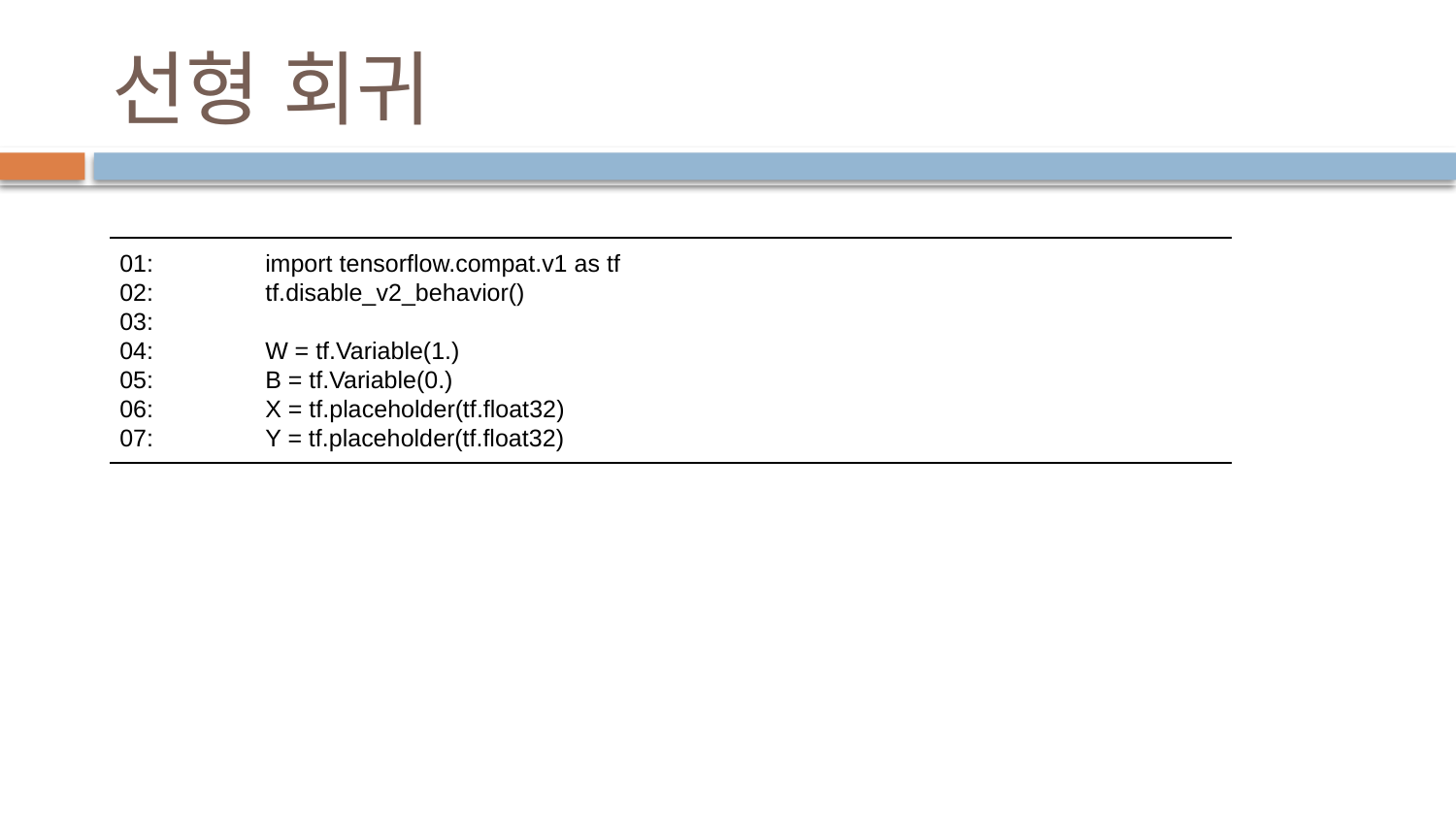

# 선형 회귀
| 01: import tensorflow.compat.v1 as tf 02: tf.disable\_v2\_behavior() 03: 04: W = tf.Variable(1.) 05: B = tf.Variable(0.) 06: X = tf.placeholder(tf.float32) 07: Y = tf.placeholder(tf.float32) |
| --- |